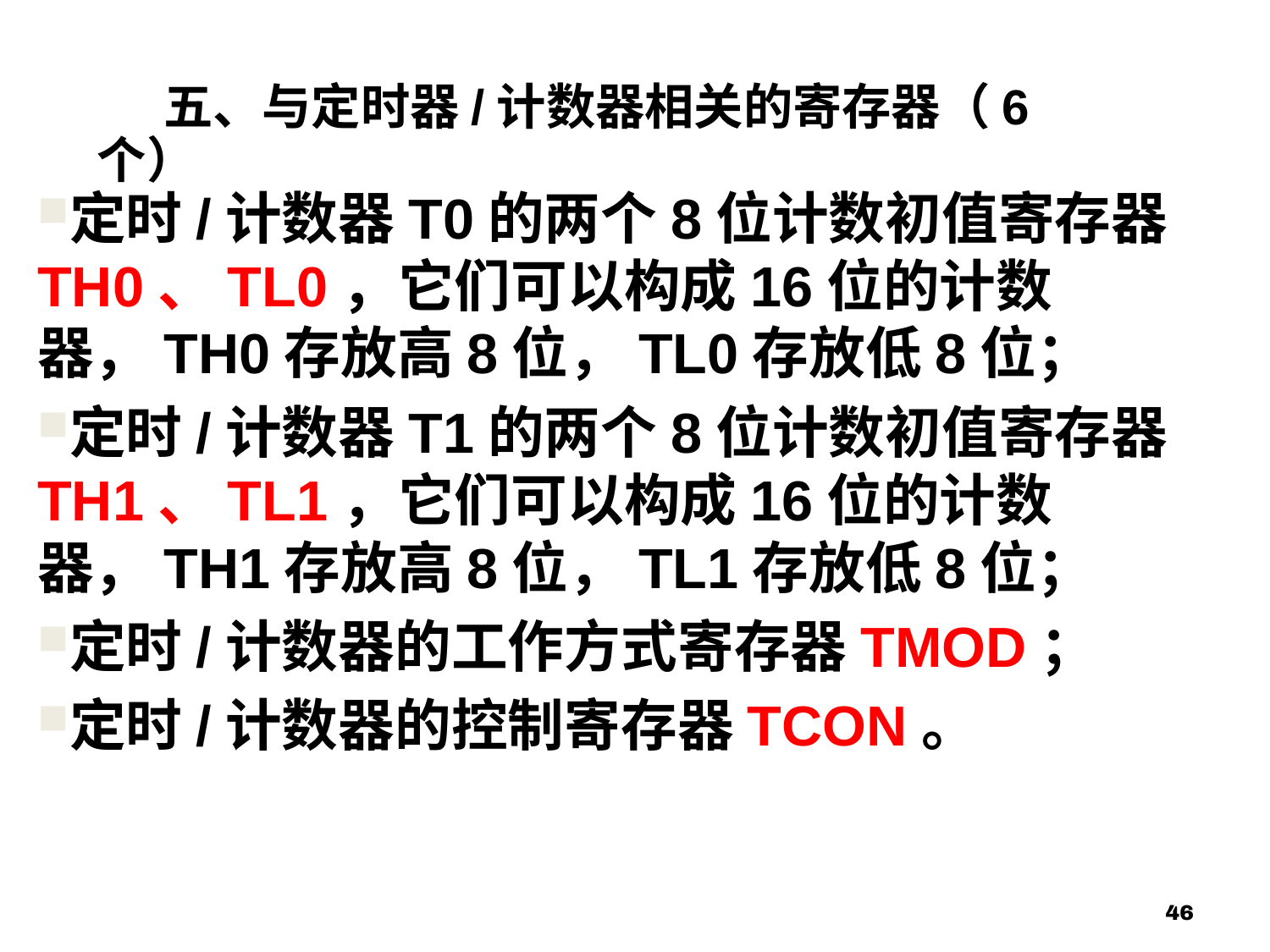

五、与定时器/计数器相关的寄存器（6个）
定时/计数器T0的两个8位计数初值寄存器TH0、TL0，它们可以构成16位的计数器，TH0存放高8位，TL0存放低8位；
定时/计数器T1的两个8位计数初值寄存器TH1、TL1，它们可以构成16位的计数器，TH1存放高8位，TL1存放低8位；
定时/计数器的工作方式寄存器TMOD；
定时/计数器的控制寄存器TCON。

46